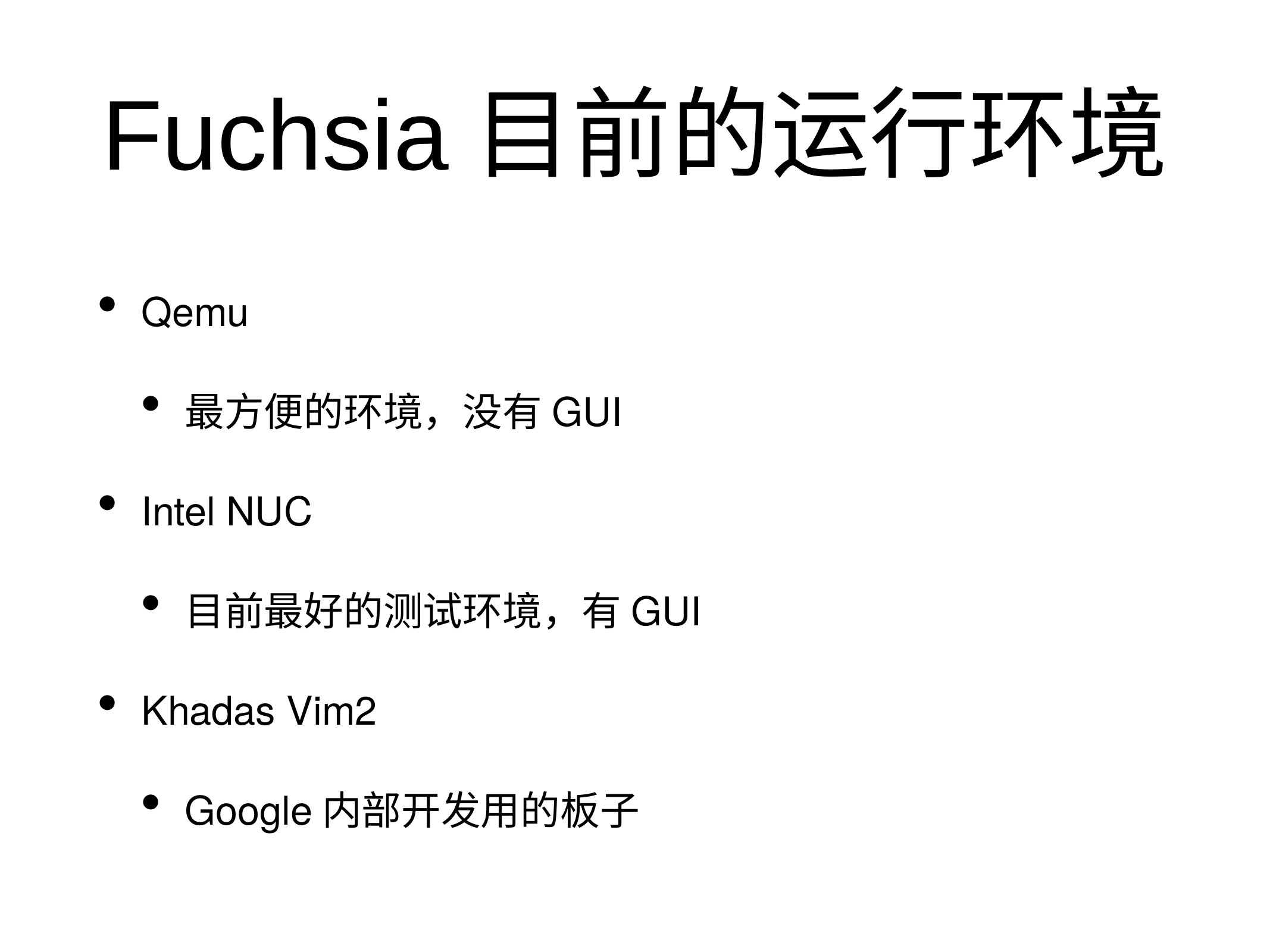

# Fuchsia目前的运行环境
Qemu
最方便的环境，没有GUI
Intel NUC
目前最好的测试环境，有GUI
Khadas Vim2
Google内部开发用的板子